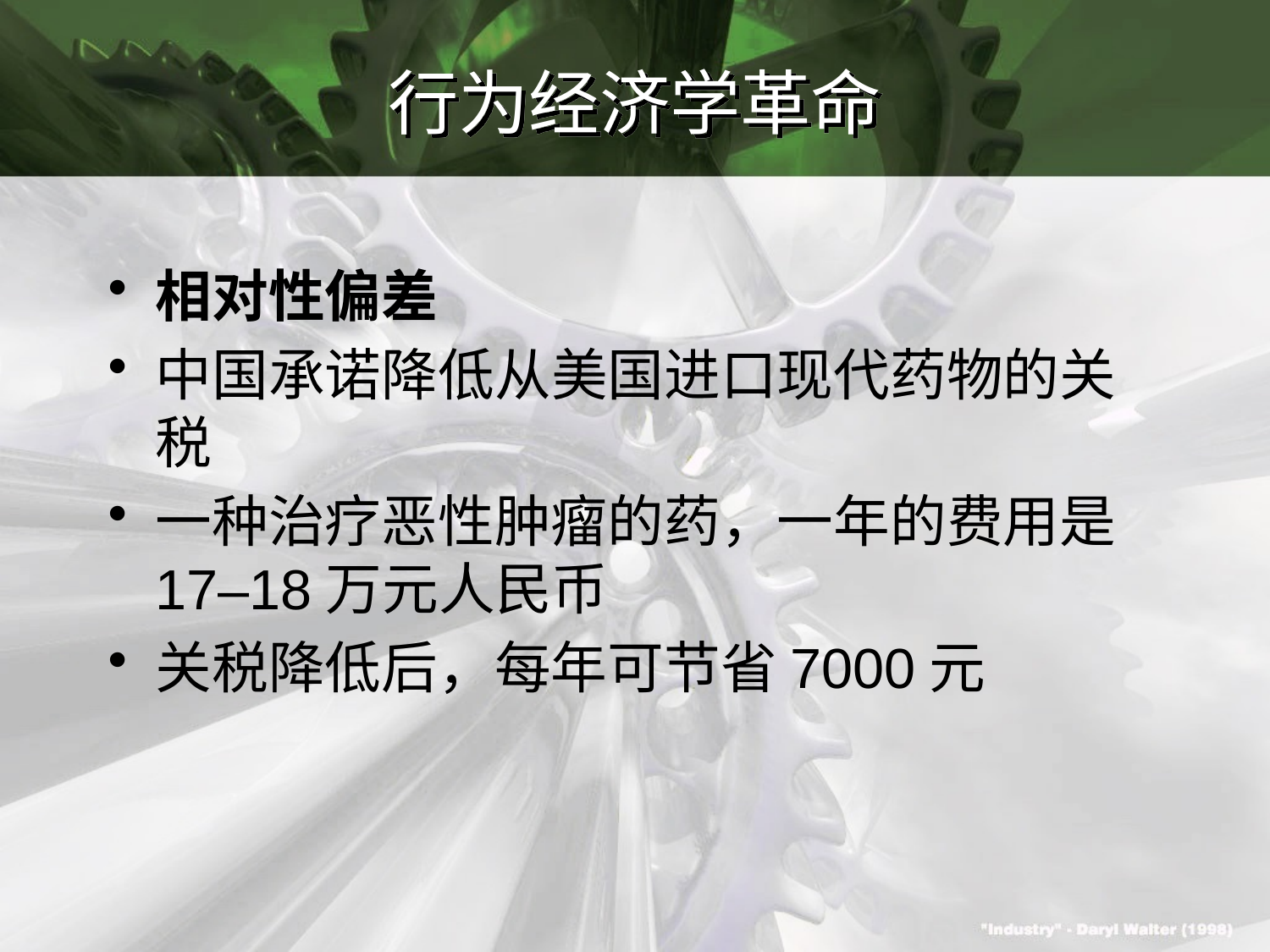

# 行为经济学革命
相对性偏差
中国承诺降低从美国进口现代药物的关税
一种治疗恶性肿瘤的药，一年的费用是17–18万元人民币
关税降低后，每年可节省7000元